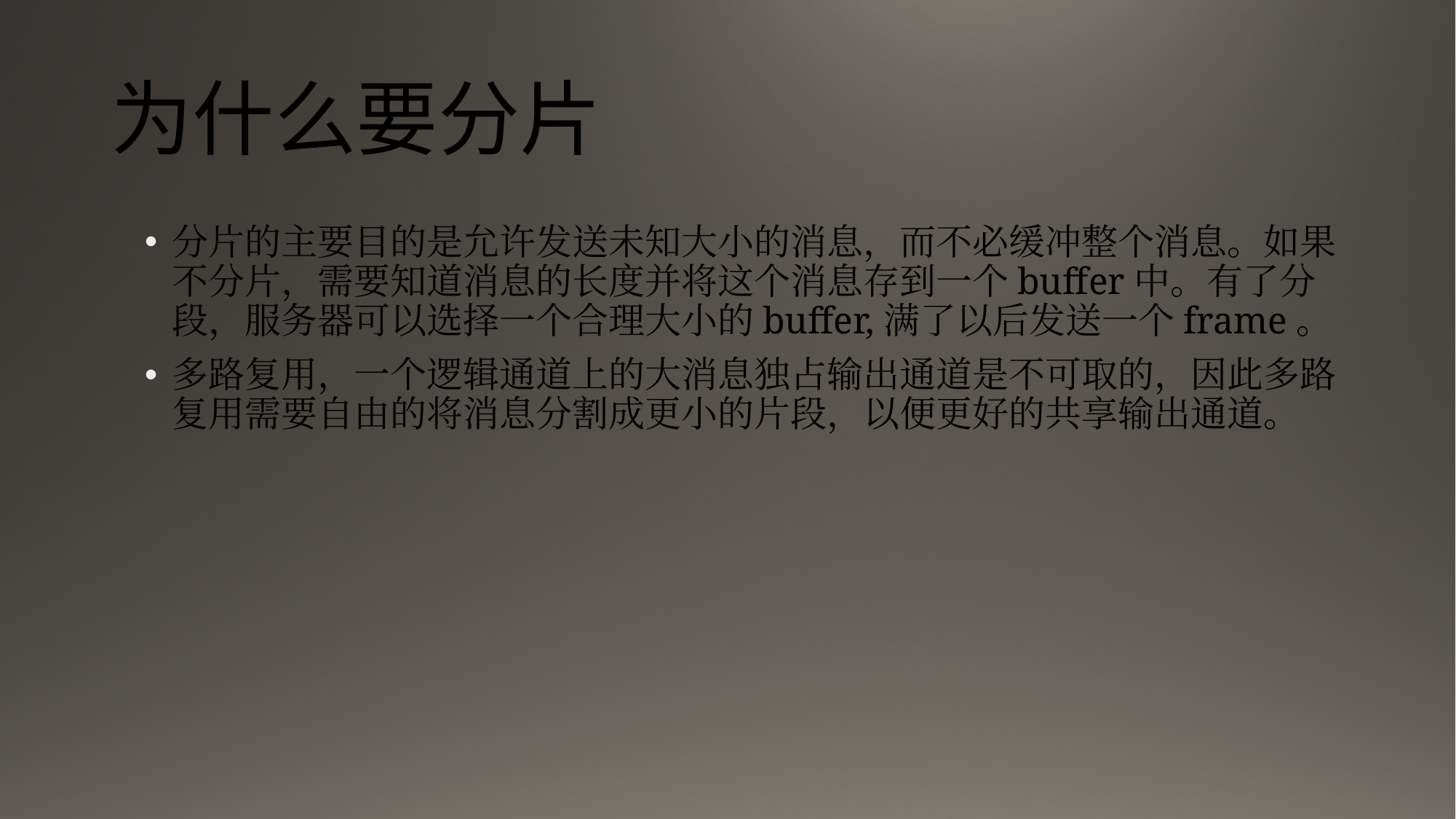

# 为什么要分片
分片的主要目的是允许发送未知大小的消息，而不必缓冲整个消息。如果不分片，需要知道消息的长度并将这个消息存到一个buffer中。有了分段，服务器可以选择一个合理大小的buffer,满了以后发送一个frame。
多路复用，一个逻辑通道上的大消息独占输出通道是不可取的，因此多路复用需要自由的将消息分割成更小的片段，以便更好的共享输出通道。